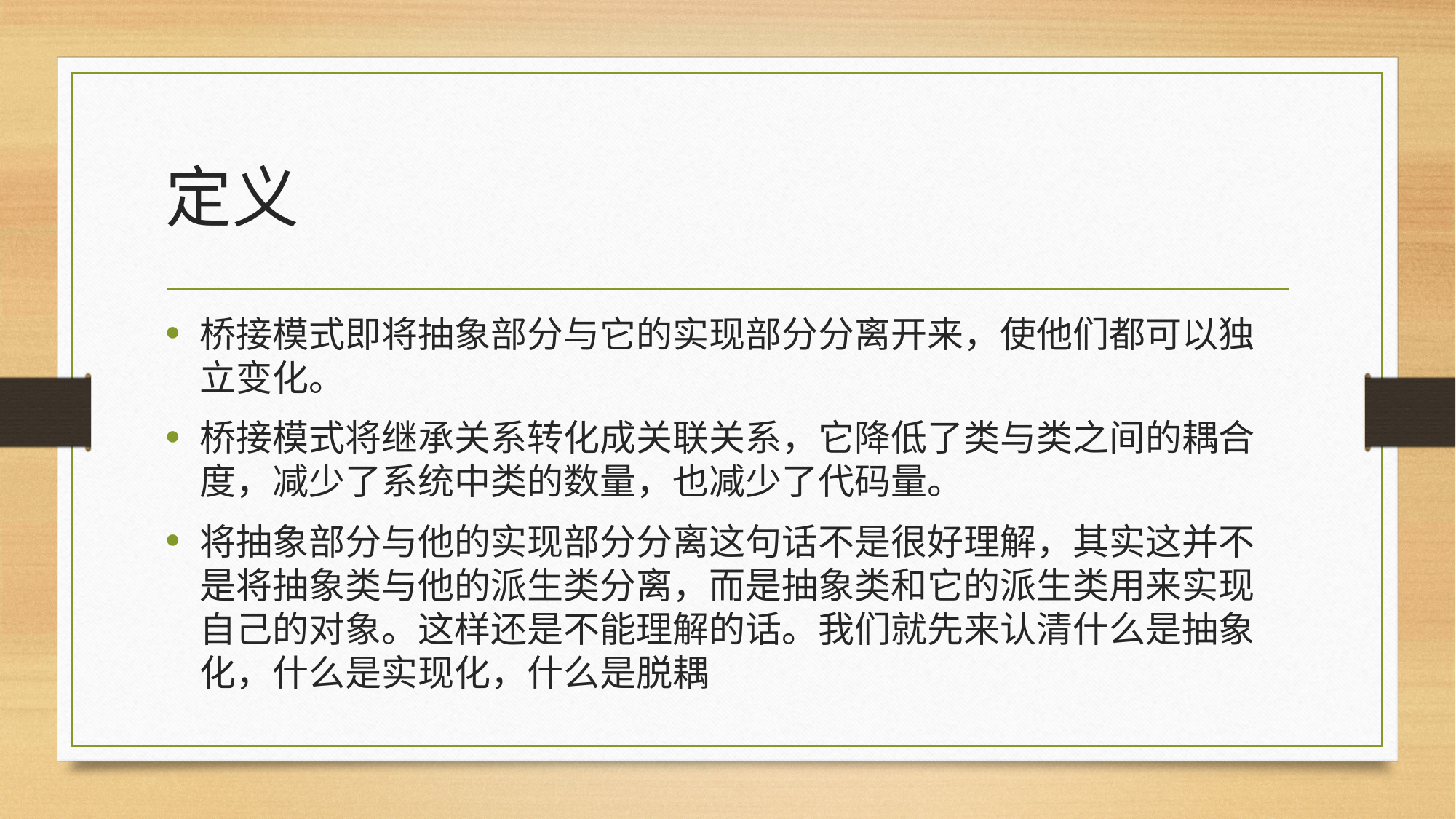

# 定义
桥接模式即将抽象部分与它的实现部分分离开来，使他们都可以独立变化。
桥接模式将继承关系转化成关联关系，它降低了类与类之间的耦合度，减少了系统中类的数量，也减少了代码量。
将抽象部分与他的实现部分分离这句话不是很好理解，其实这并不是将抽象类与他的派生类分离，而是抽象类和它的派生类用来实现自己的对象。这样还是不能理解的话。我们就先来认清什么是抽象化，什么是实现化，什么是脱耦